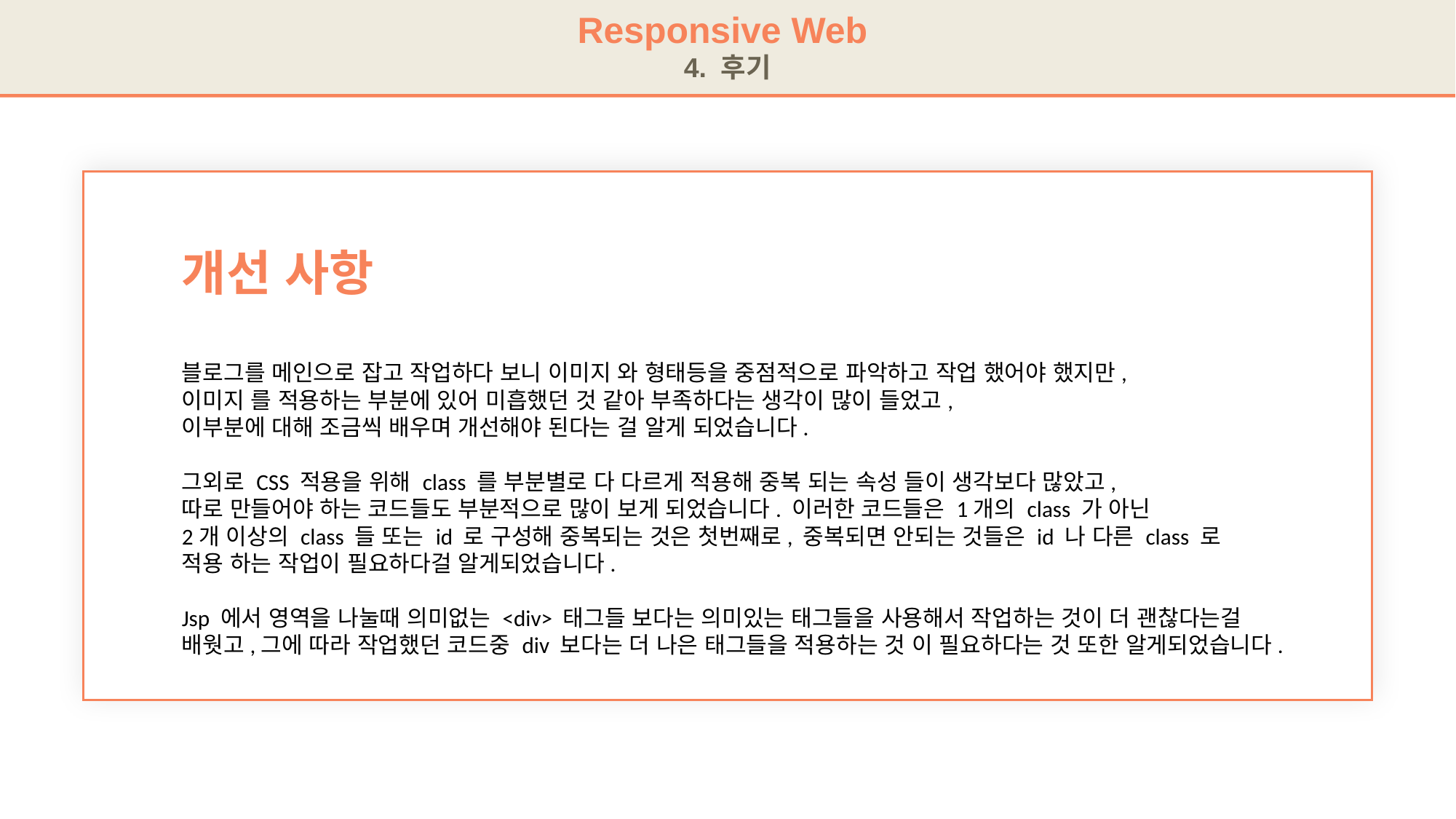

Responsive Web
4. 후기

개선 사항

블로그를 메인으로 잡고 작업하다 보니 이미지 와 형태등을 중점적으로 파악하고 작업 했어야 했지만,
이미지 를 적용하는 부분에 있어 미흡했던 것 같아 부족하다는 생각이 많이 들었고,
이부분에 대해 조금씩 배우며 개선해야 된다는 걸 알게 되었습니다.

그외로 CSS 적용을 위해 class 를 부분별로 다 다르게 적용해 중복 되는 속성 들이 생각보다 많았고,
따로 만들어야 하는 코드들도 부분적으로 많이 보게 되었습니다. 이러한 코드들은 1개의 class 가 아닌
2개 이상의 class 들 또는 id 로 구성해 중복되는 것은 첫번째로, 중복되면 안되는 것들은 id 나 다른 class 로
적용 하는 작업이 필요하다걸 알게되었습니다.

Jsp 에서 영역을 나눌때 의미없는 <div> 태그들 보다는 의미있는 태그들을 사용해서 작업하는 것이 더 괜찮다는걸
배웟고,그에 따라 작업했던 코드중 div 보다는 더 나은 태그들을 적용하는 것 이 필요하다는 것 또한 알게되었습니다.